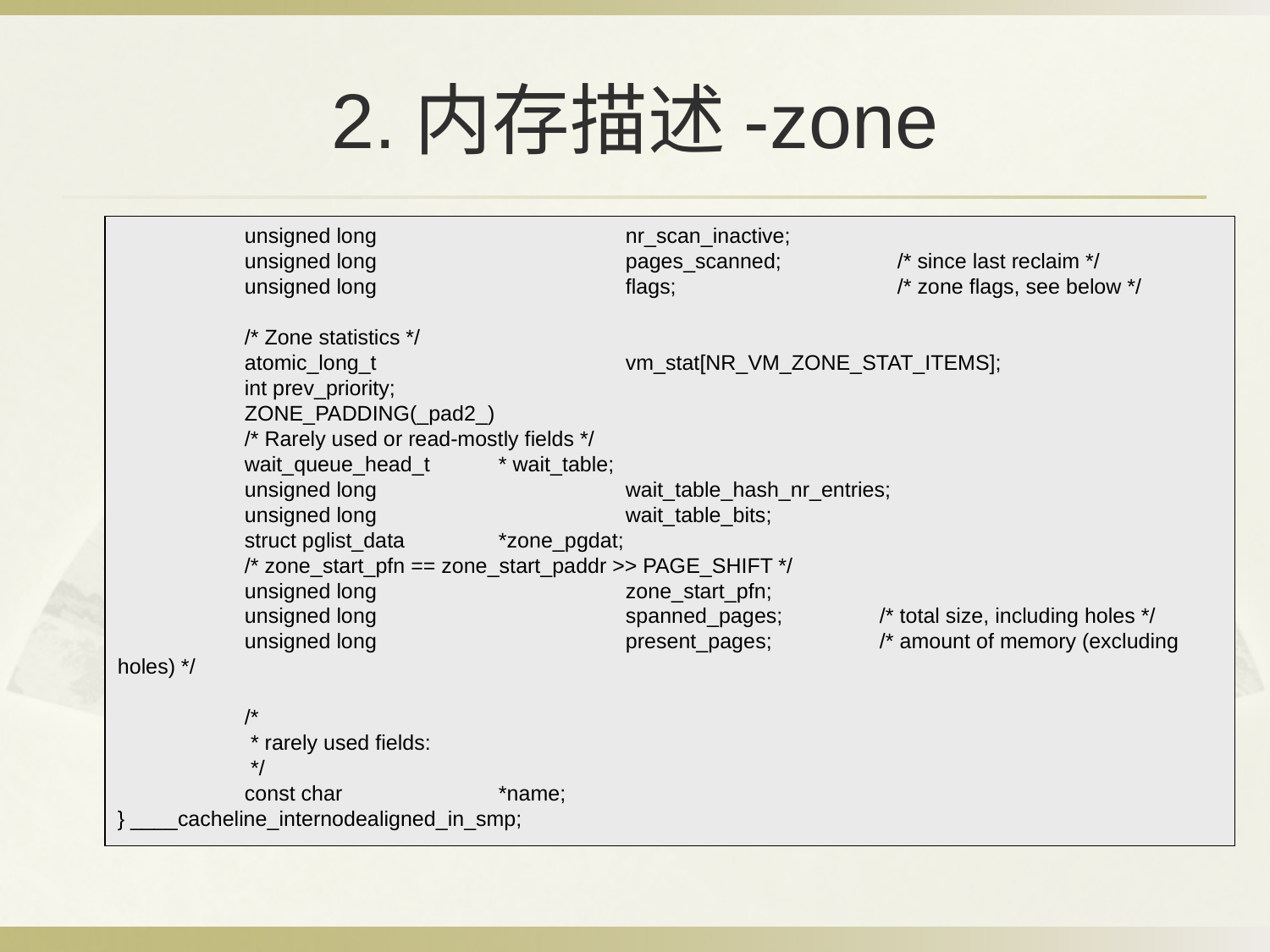

BBAAD9C20180234D78810CEA56E0B6D0E2B9B20918E83B70A6D98F34B1082BBC3B4CB53861613B0222C92008C846A8EC6DF921DA91D02BB11B4DC25E387E20DC24F5093D372C66F764BF29976F2244E727F1E0367CA8D314A8D6A1982F006CC8D8F62991BE0
# 2.内存描述-zone
	unsigned long		nr_scan_inactive;
	unsigned long		pages_scanned;	   /* since last reclaim */
	unsigned long		flags;		   /* zone flags, see below */

	/* Zone statistics */
	atomic_long_t		vm_stat[NR_VM_ZONE_STAT_ITEMS];
	int prev_priority;
	ZONE_PADDING(_pad2_)
	/* Rarely used or read-mostly fields */
	wait_queue_head_t	* wait_table;
	unsigned long		wait_table_hash_nr_entries;
	unsigned long		wait_table_bits;
	struct pglist_data	*zone_pgdat;
	/* zone_start_pfn == zone_start_paddr >> PAGE_SHIFT */
	unsigned long		zone_start_pfn;
	unsigned long		spanned_pages;	/* total size, including holes */
	unsigned long		present_pages;	/* amount of memory (excluding holes) */

	/*
	 * rarely used fields:
	 */
	const char		*name;
} ____cacheline_internodealigned_in_smp;